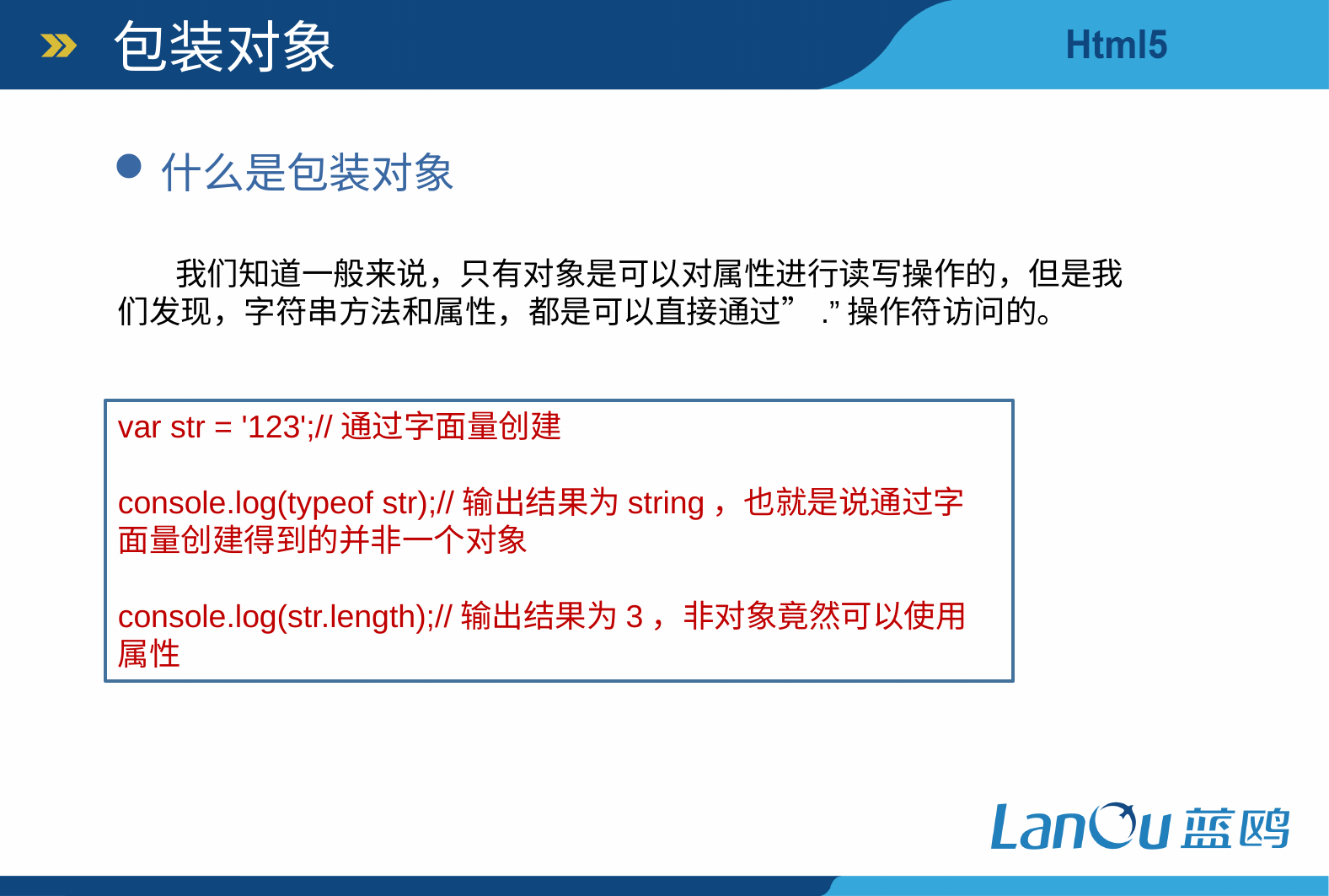

包装对象
什么是包装对象
       我们知道一般来说，只有对象是可以对属性进行读写操作的，但是我们发现，字符串方法和属性，都是可以直接通过”.”操作符访问的。
var str = '123';//通过字面量创建

console.log(typeof str);//输出结果为string，也就是说通过字面量创建得到的并非一个对象

console.log(str.length);//输出结果为3，非对象竟然可以使用属性